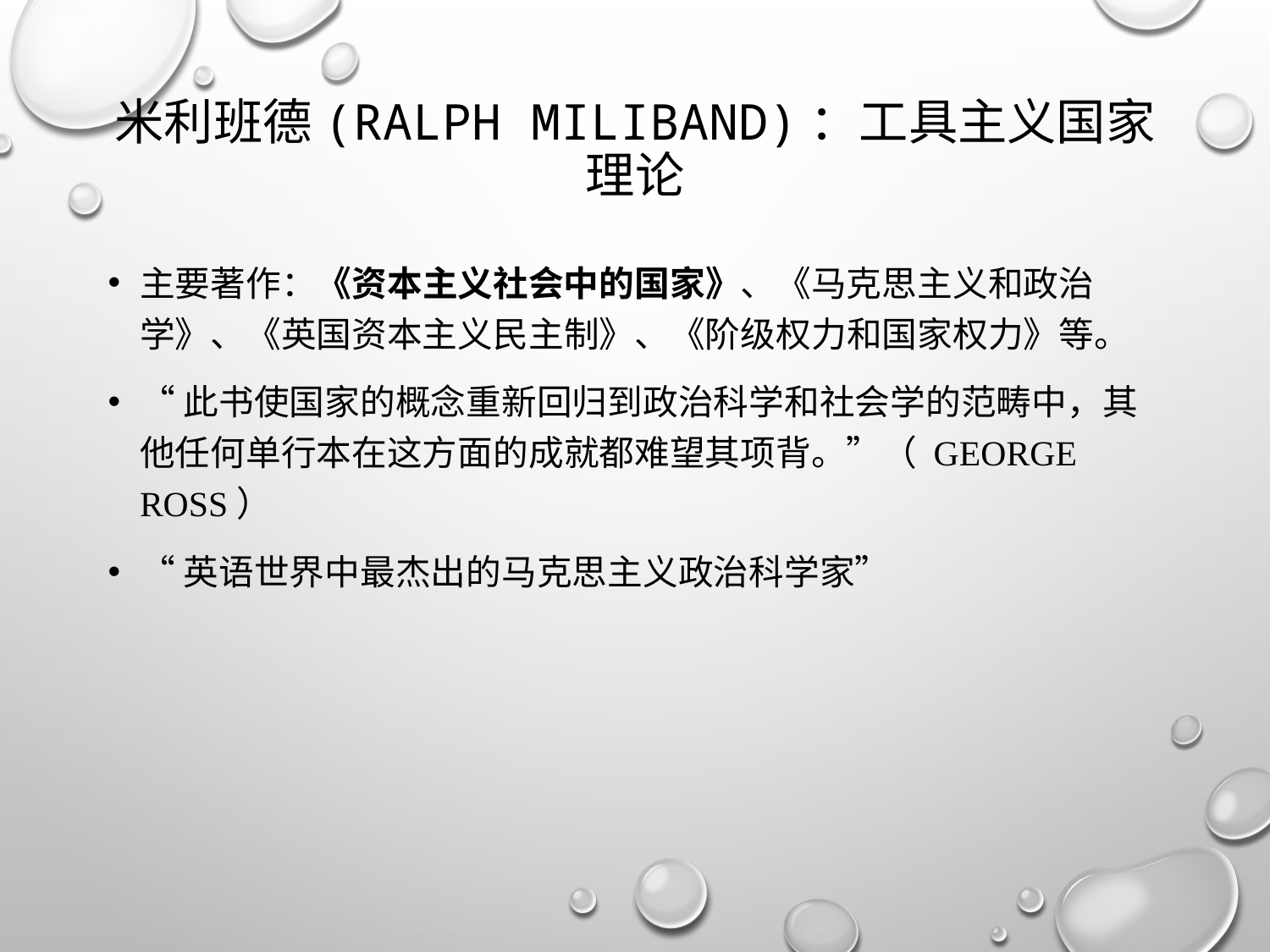

# 米利班德(RaLPH mILIBAND)：工具主义国家理论
主要著作：《资本主义社会中的国家》、《马克思主义和政治学》、《英国资本主义民主制》、《阶级权力和国家权力》等。
“此书使国家的概念重新回归到政治科学和社会学的范畴中，其他任何单行本在这方面的成就都难望其项背。”（ George Ross）
“英语世界中最杰出的马克思主义政治科学家”